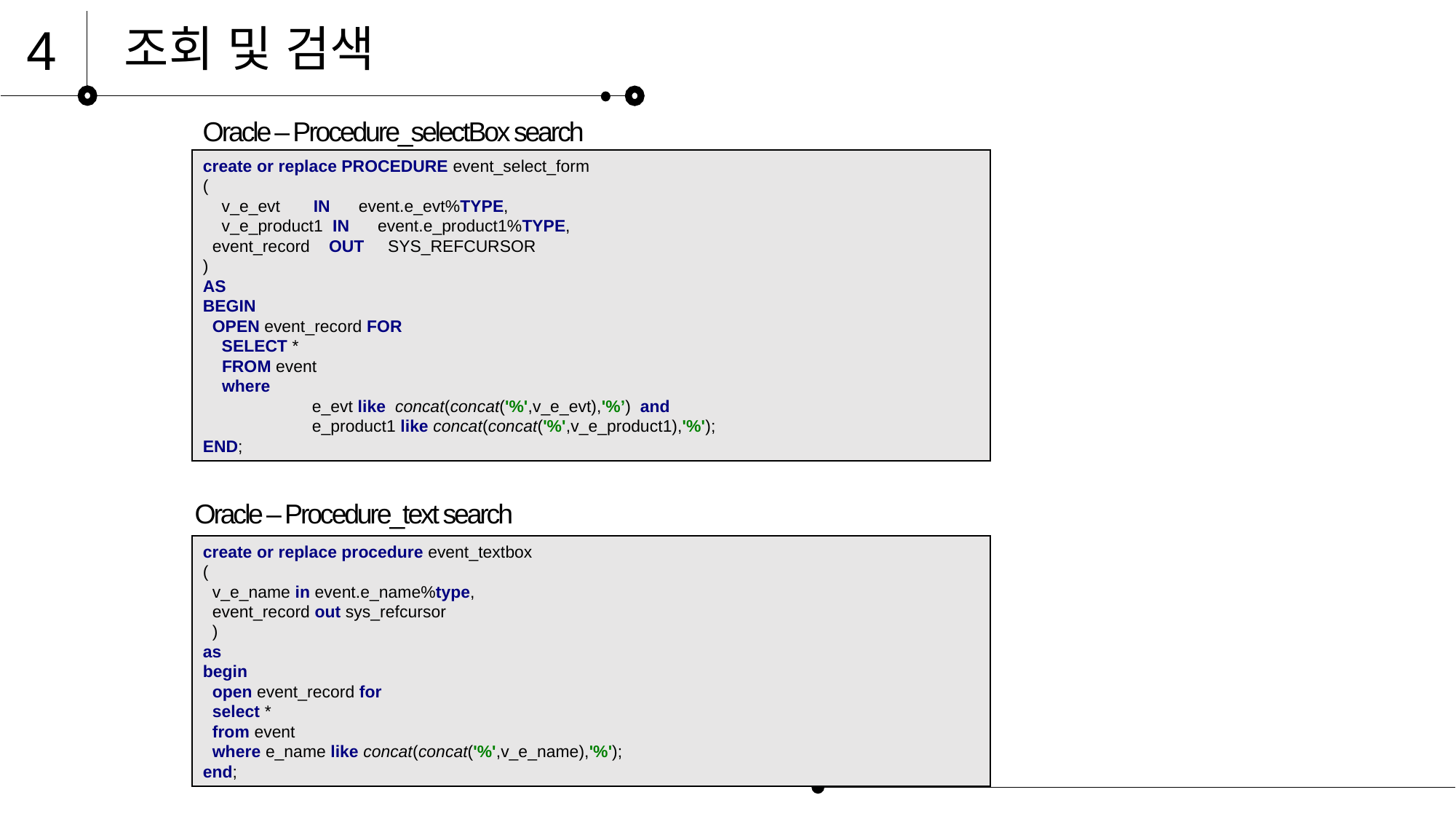

4

조회 및 검색
Oracle – Procedure_selectBox search
create or replace PROCEDURE event_select_form
(
    v_e_evt       IN      event.e_evt%TYPE,
    v_e_product1  IN      event.e_product1%TYPE,
  event_record    OUT     SYS_REFCURSOR
)
AS
BEGIN
  OPEN event_record FOR
    SELECT *
    FROM event
    where
	e_evt like  concat(concat('%',v_e_evt),'%’)  and
	e_product1 like concat(concat('%',v_e_product1),'%');
END;
Oracle – Procedure_text search
create or replace procedure event_textbox
(
  v_e_name in event.e_name%type,
  event_record out sys_refcursor
  )
as
begin
  open event_record for
  select *
  from event
  where e_name like concat(concat('%',v_e_name),'%');
end;